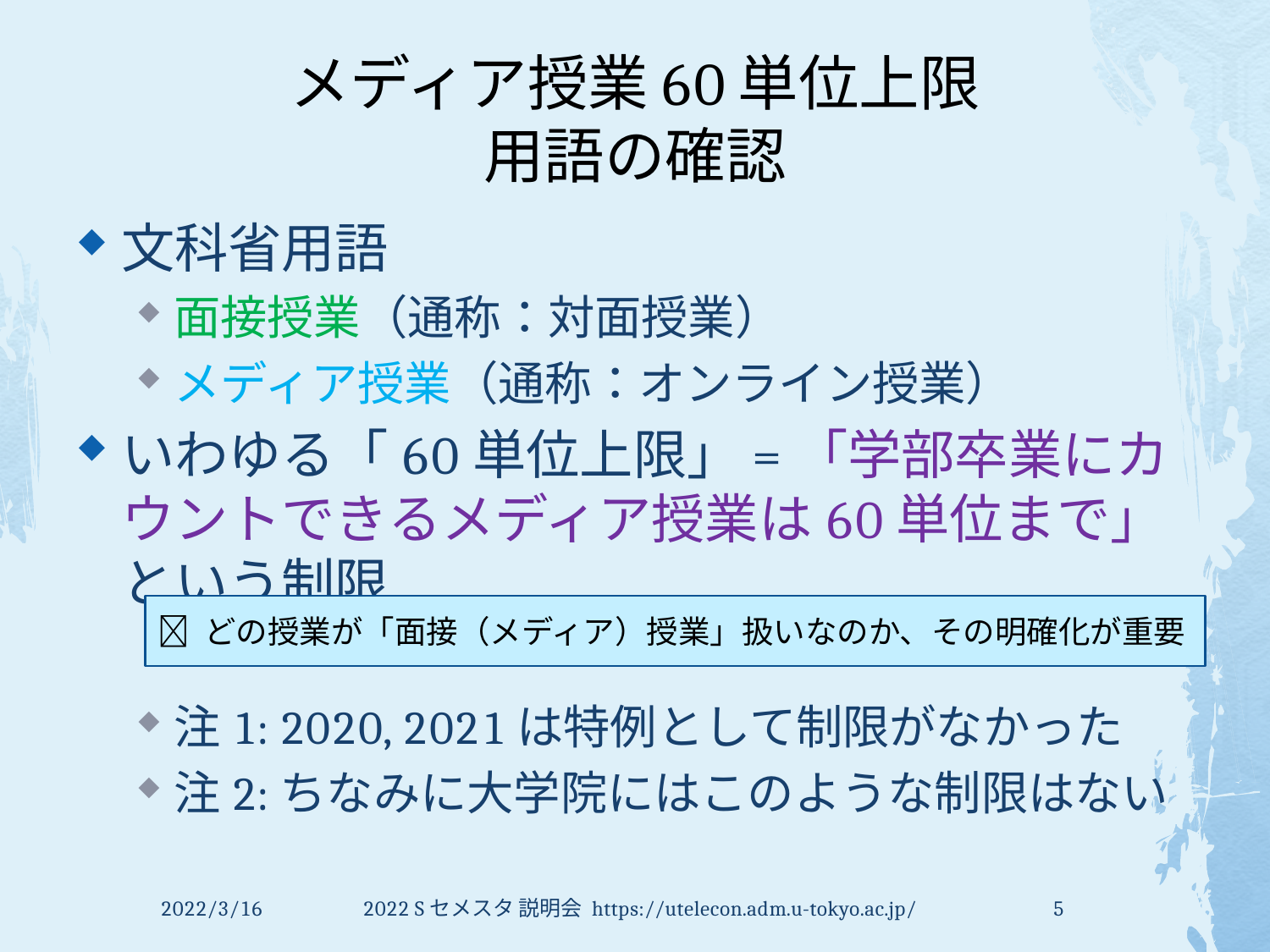

# メディア授業60単位上限 用語の確認
文科省用語
面接授業（通称：対面授業）
メディア授業（通称：オンライン授業）
いわゆる「60単位上限」=「学部卒業にカウントできるメディア授業は60単位まで」という制限

注1: 2020, 2021は特例として制限がなかった
注2:ちなみに大学院にはこのような制限はない
⇒ どの授業が「面接（メディア）授業」扱いなのか、その明確化が重要
2022/3/16
2022 Sセメスタ 説明会 https://utelecon.adm.u-tokyo.ac.jp/
5